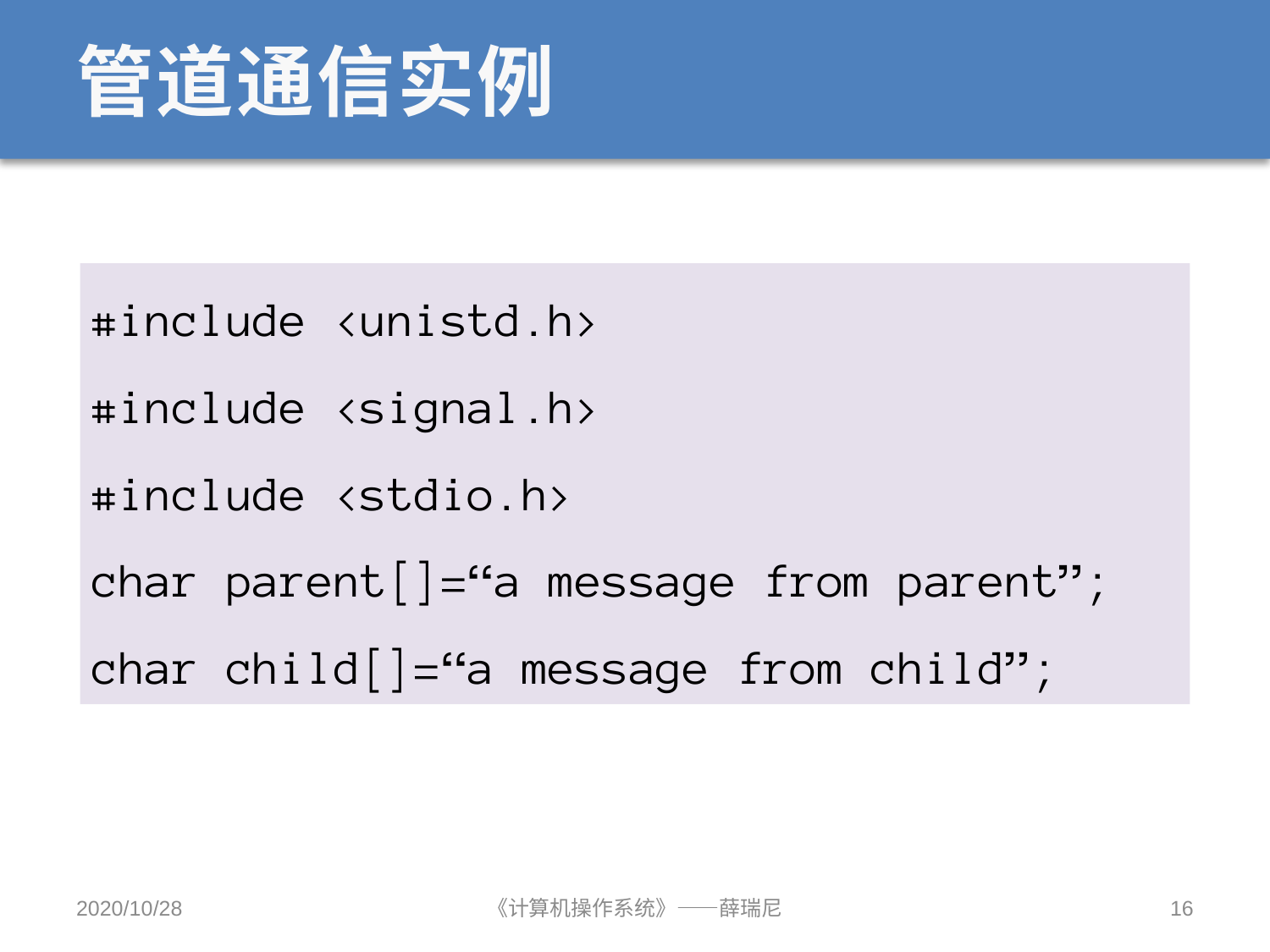

# 管道通信实例
#include <unistd.h>
#include <signal.h>
#include <stdio.h>
char parent[]=“a message from parent”;
char child[]=“a message from child”;
2020/10/28
《计算机操作系统》——薛瑞尼
16